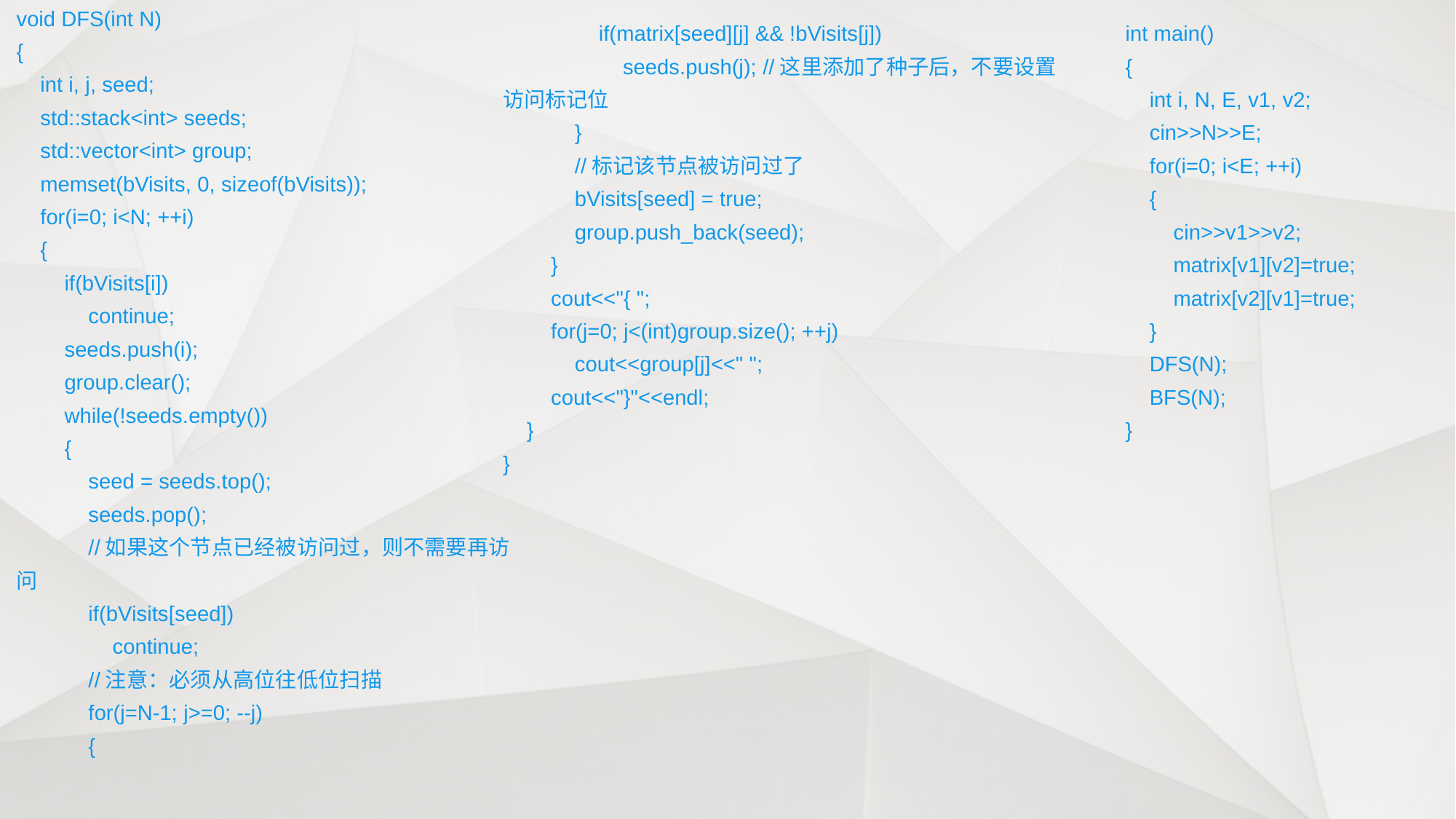

void DFS(int N)
{
    int i, j, seed;
    std::stack<int> seeds;
    std::vector<int> group;
    memset(bVisits, 0, sizeof(bVisits));
    for(i=0; i<N; ++i)
    {
        if(bVisits[i])
            continue;
        seeds.push(i);
        group.clear();
        while(!seeds.empty())
        {
            seed = seeds.top();
            seeds.pop();
            //如果这个节点已经被访问过，则不需要再访问
            if(bVisits[seed])
                continue;
            //注意：必须从高位往低位扫描
            for(j=N-1; j>=0; --j)
            {

                if(matrix[seed][j] && !bVisits[j])
                    seeds.push(j); //这里添加了种子后，不要设置访问标记位
            }
            //标记该节点被访问过了
            bVisits[seed] = true;
            group.push_back(seed);
        }
        cout<<"{ ";
        for(j=0; j<(int)group.size(); ++j)
            cout<<group[j]<<" ";
        cout<<"}"<<endl;
    }
}

int main()
{
    int i, N, E, v1, v2;
    cin>>N>>E;
    for(i=0; i<E; ++i)
    {
        cin>>v1>>v2;
        matrix[v1][v2]=true;
        matrix[v2][v1]=true;
    }
    DFS(N);
    BFS(N);
}